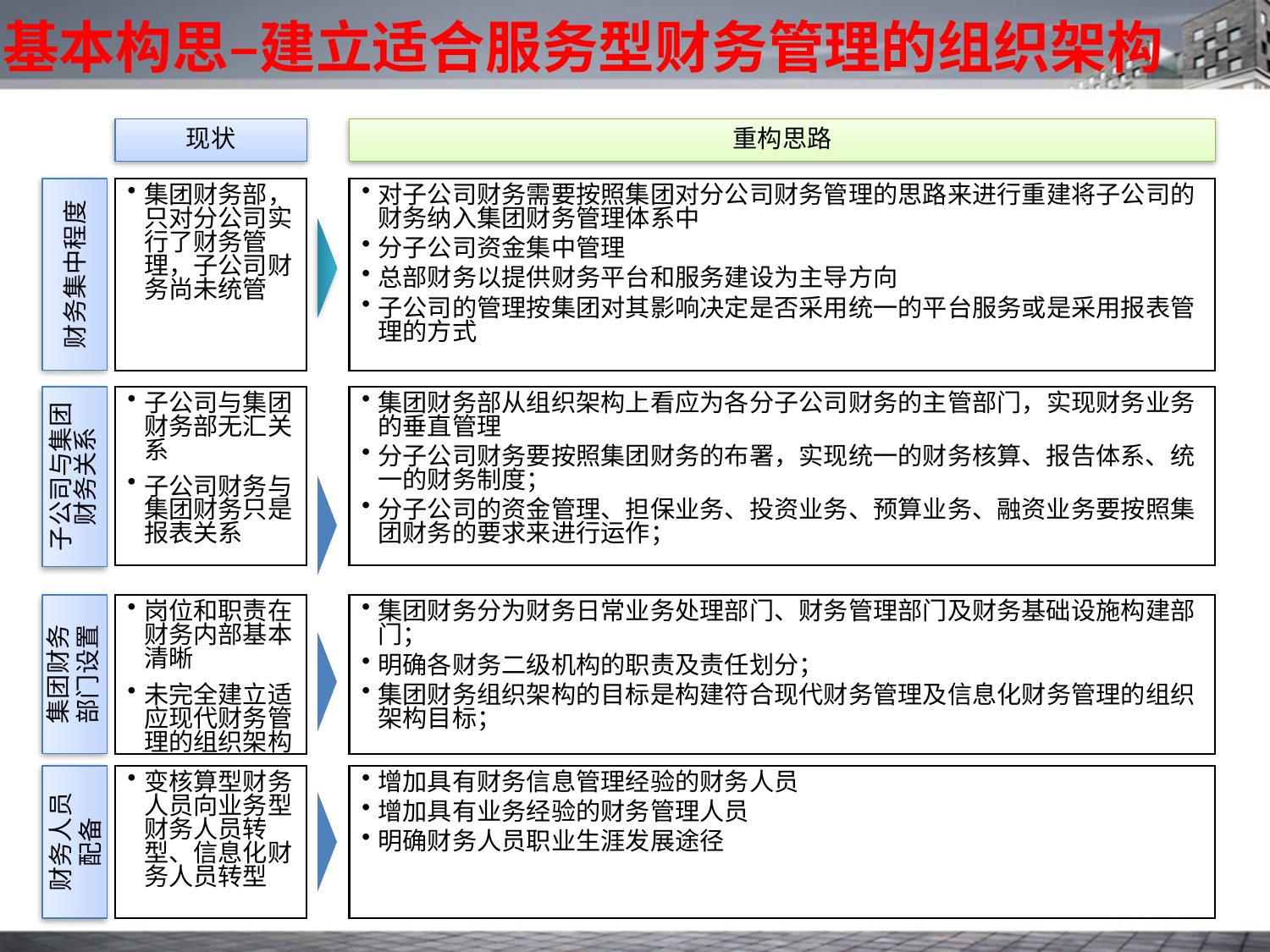

# 基本构思–建立适合服务型财务管理的组织架构
现状
重构思路
集团财务部，只对分公司实行了财务管理，子公司财务尚未统管

对子公司财务需要按照集团对分公司财务管理的思路来进行重建将子公司的财务纳入集团财务管理体系中
分子公司资金集中管理
总部财务以提供财务平台和服务建设为主导方向
子公司的管理按集团对其影响决定是否采用统一的平台服务或是采用报表管理的方式
财务集中程度

子公司与集团财务部无汇关系
子公司财务与集团财务只是报表关系
集团财务部从组织架构上看应为各分子公司财务的主管部门，实现财务业务的垂直管理
分子公司财务要按照集团财务的布署，实现统一的财务核算、报告体系、统一的财务制度；
分子公司的资金管理、担保业务、投资业务、预算业务、融资业务要按照集团财务的要求来进行运作；
子公司与集团财务关系

岗位和职责在财务内部基本清晰
未完全建立适应现代财务管理的组织架构
集团财务分为财务日常业务处理部门、财务管理部门及财务基础设施构建部门；
明确各财务二级机构的职责及责任划分；
集团财务组织架构的目标是构建符合现代财务管理及信息化财务管理的组织架构目标；
集团财务
部门设置

变核算型财务人员向业务型财务人员转型、信息化财务人员转型
增加具有财务信息管理经验的财务人员
增加具有业务经验的财务管理人员
明确财务人员职业生涯发展途径
财务人员
配备